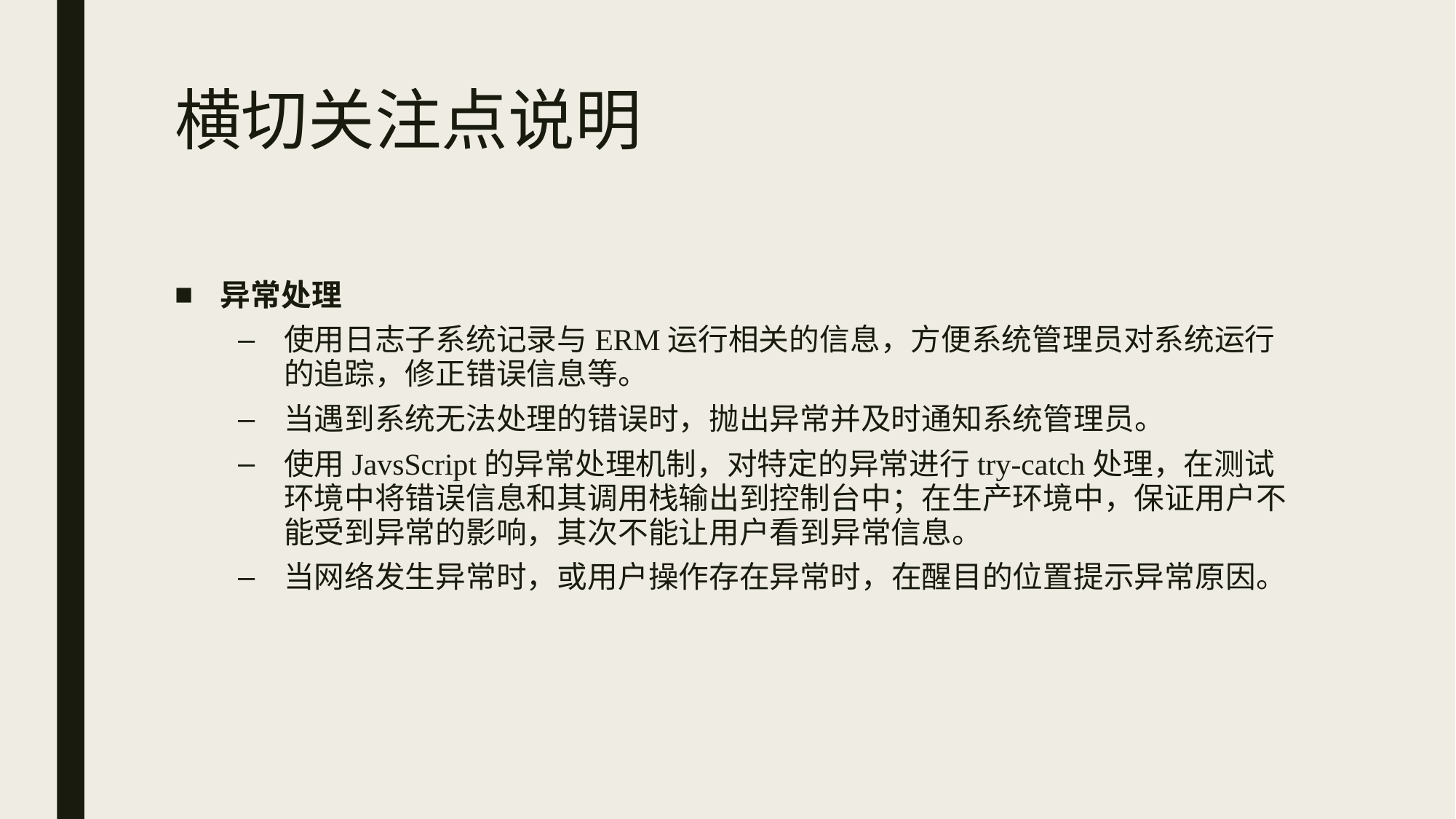

# 横切关注点说明
异常处理
使用日志子系统记录与ERM运行相关的信息，方便系统管理员对系统运行的追踪，修正错误信息等。
当遇到系统无法处理的错误时，抛出异常并及时通知系统管理员。
使用JavsScript的异常处理机制，对特定的异常进行try-catch处理，在测试环境中将错误信息和其调用栈输出到控制台中；在生产环境中，保证用户不能受到异常的影响，其次不能让用户看到异常信息。
当网络发生异常时，或用户操作存在异常时，在醒目的位置提示异常原因。